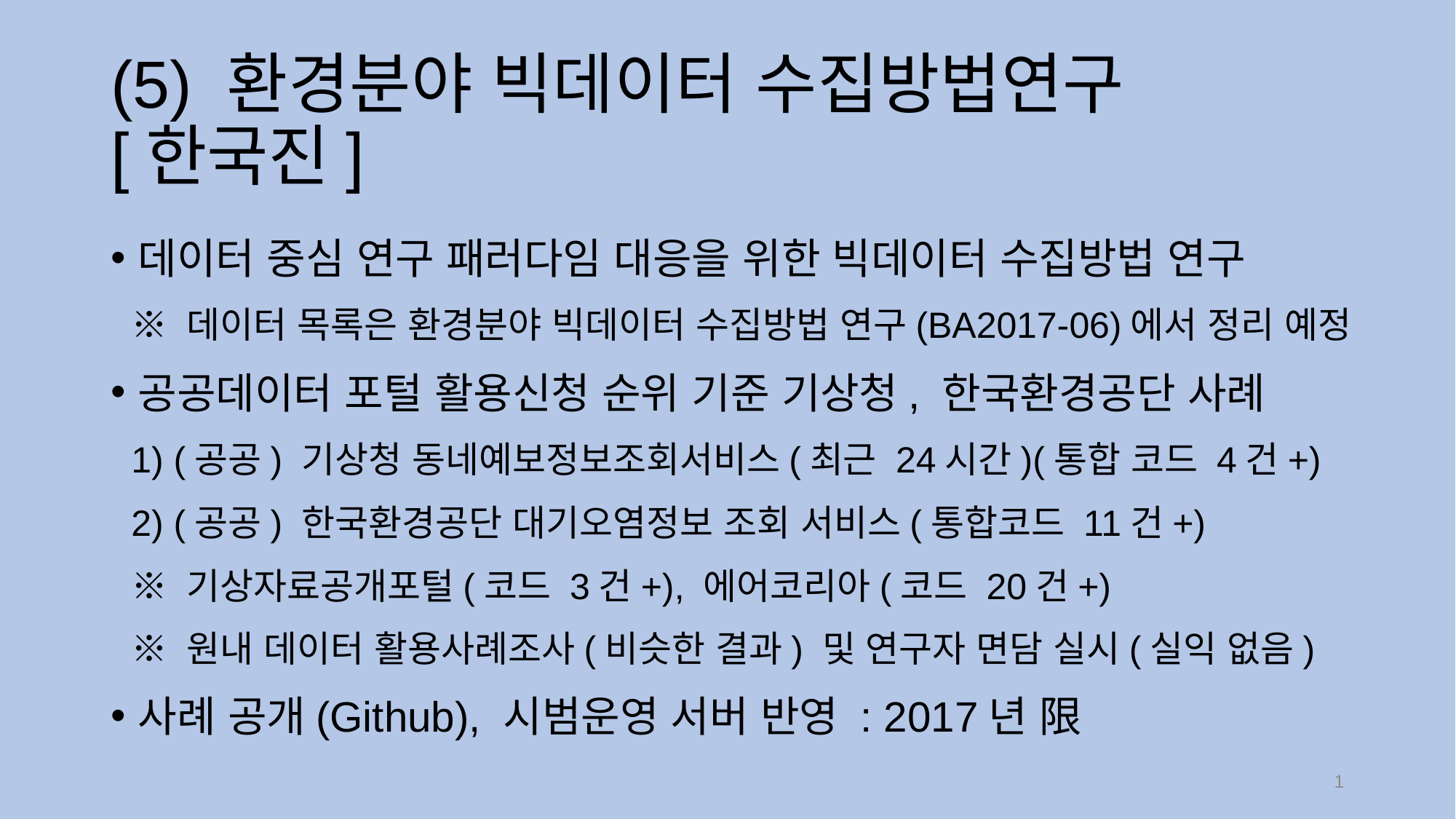

# (5) 환경분야 빅데이터 수집방법연구 [한국진]
데이터 중심 연구 패러다임 대응을 위한 빅데이터 수집방법 연구
  ※ 데이터 목록은 환경분야 빅데이터 수집방법 연구(BA2017-06)에서 정리 예정
공공데이터 포털 활용신청 순위 기준 기상청, 한국환경공단 사례
  1) (공공) 기상청 동네예보정보조회서비스(최근 24시간)(통합 코드 4건+)
  2) (공공) 한국환경공단 대기오염정보 조회 서비스(통합코드 11건+)
  ※ 기상자료공개포털(코드 3건+), 에어코리아(코드 20건+)
  ※ 원내 데이터 활용사례조사(비슷한 결과) 및 연구자 면담 실시(실익 없음)
사례 공개(Github), 시범운영 서버 반영 : 2017년 限
1